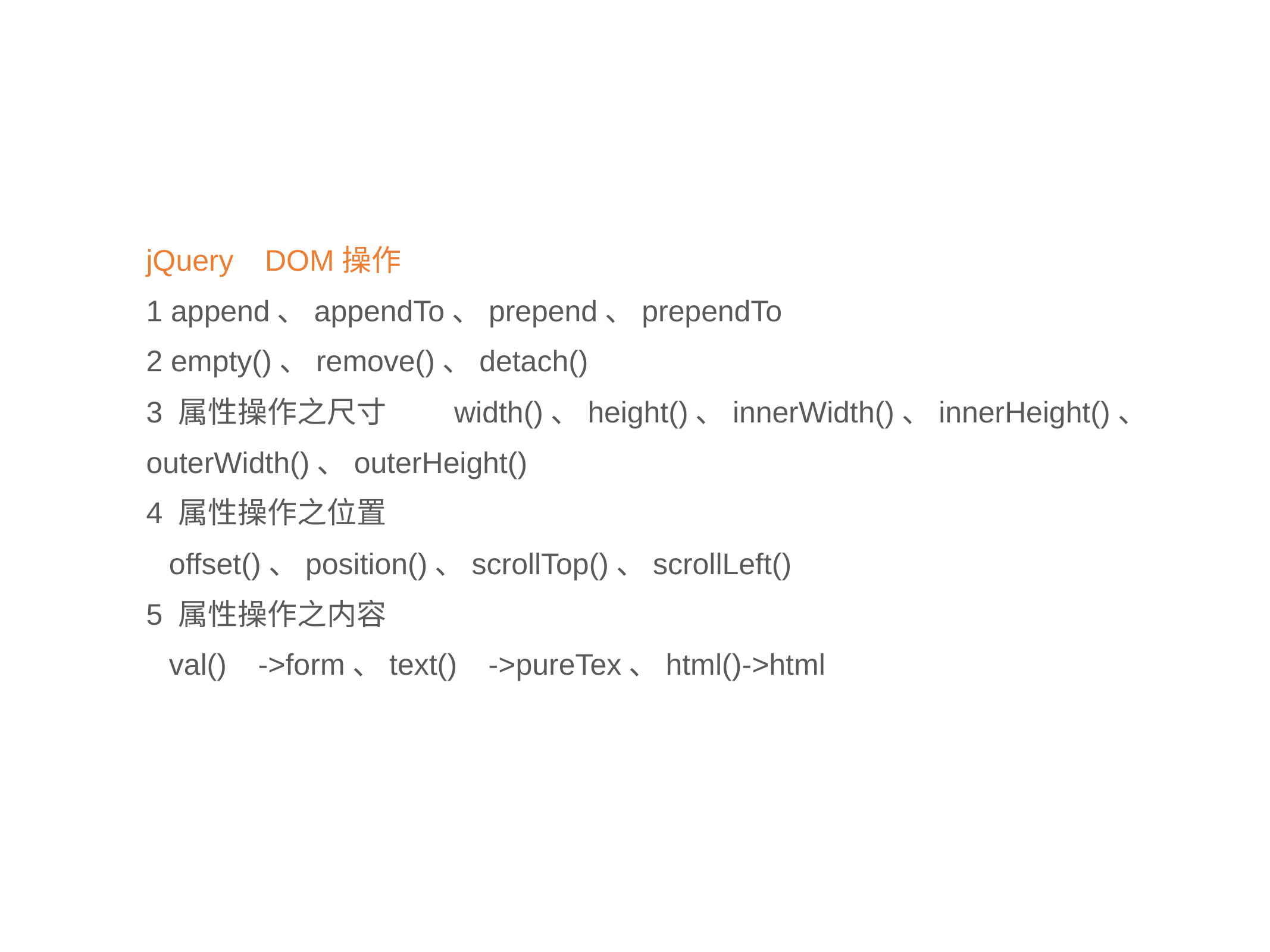

jQuery  DOM操作
1 append、appendTo、prepend、prependTo 
2 empty()、remove()、detach() 
3 属性操作之尺寸    width()、height()、innerWidth()、innerHeight()、
outerWidth()、outerHeight() 
4 属性操作之位置   
 offset()、position()、scrollTop()、scrollLeft()   
5 属性操作之内容   
 val()  ->form、text()  ->pureTex、html()->html 